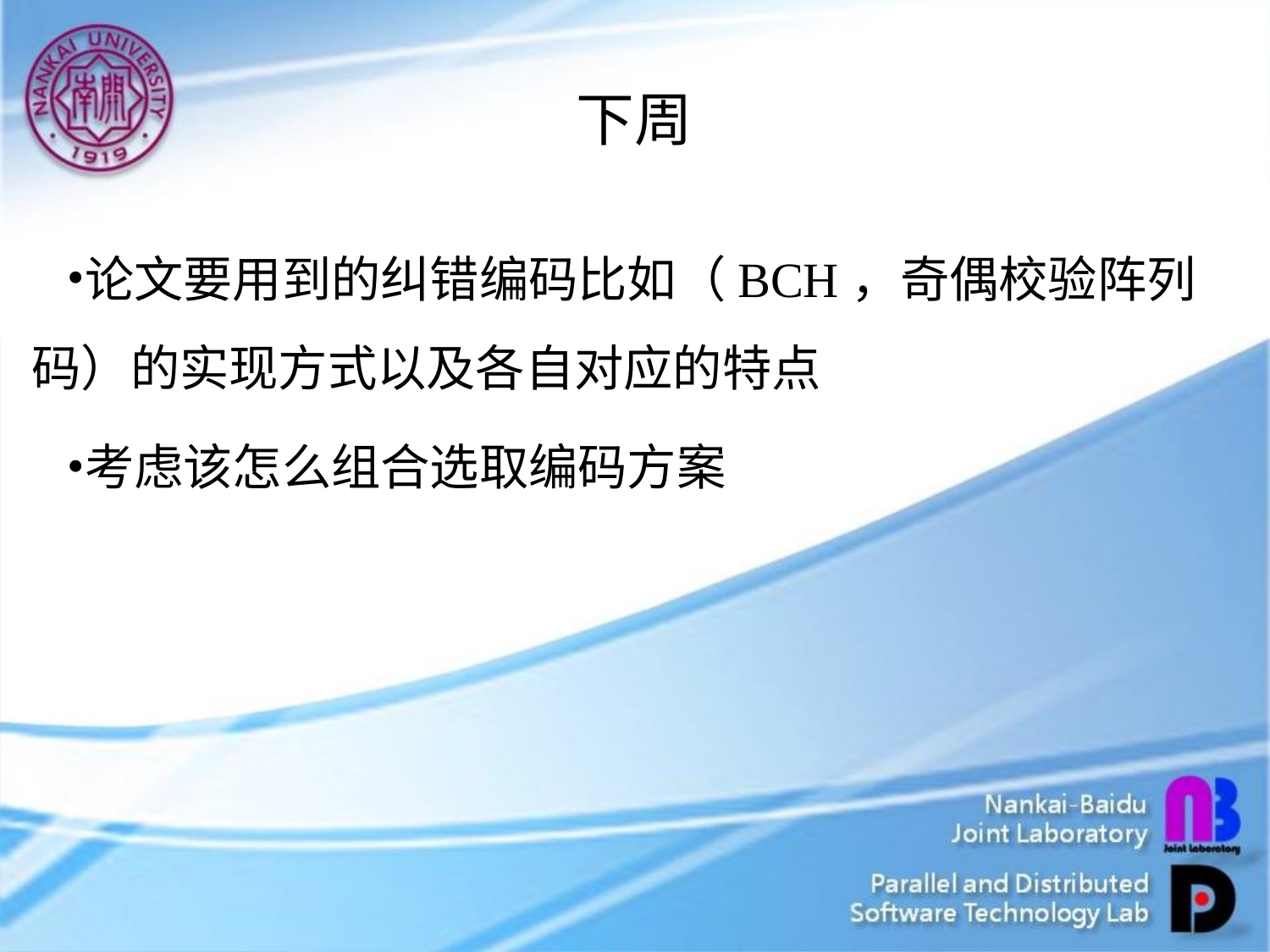

# 下周
论文要用到的纠错编码比如（BCH，奇偶校验阵列码）的实现方式以及各自对应的特点
考虑该怎么组合选取编码方案